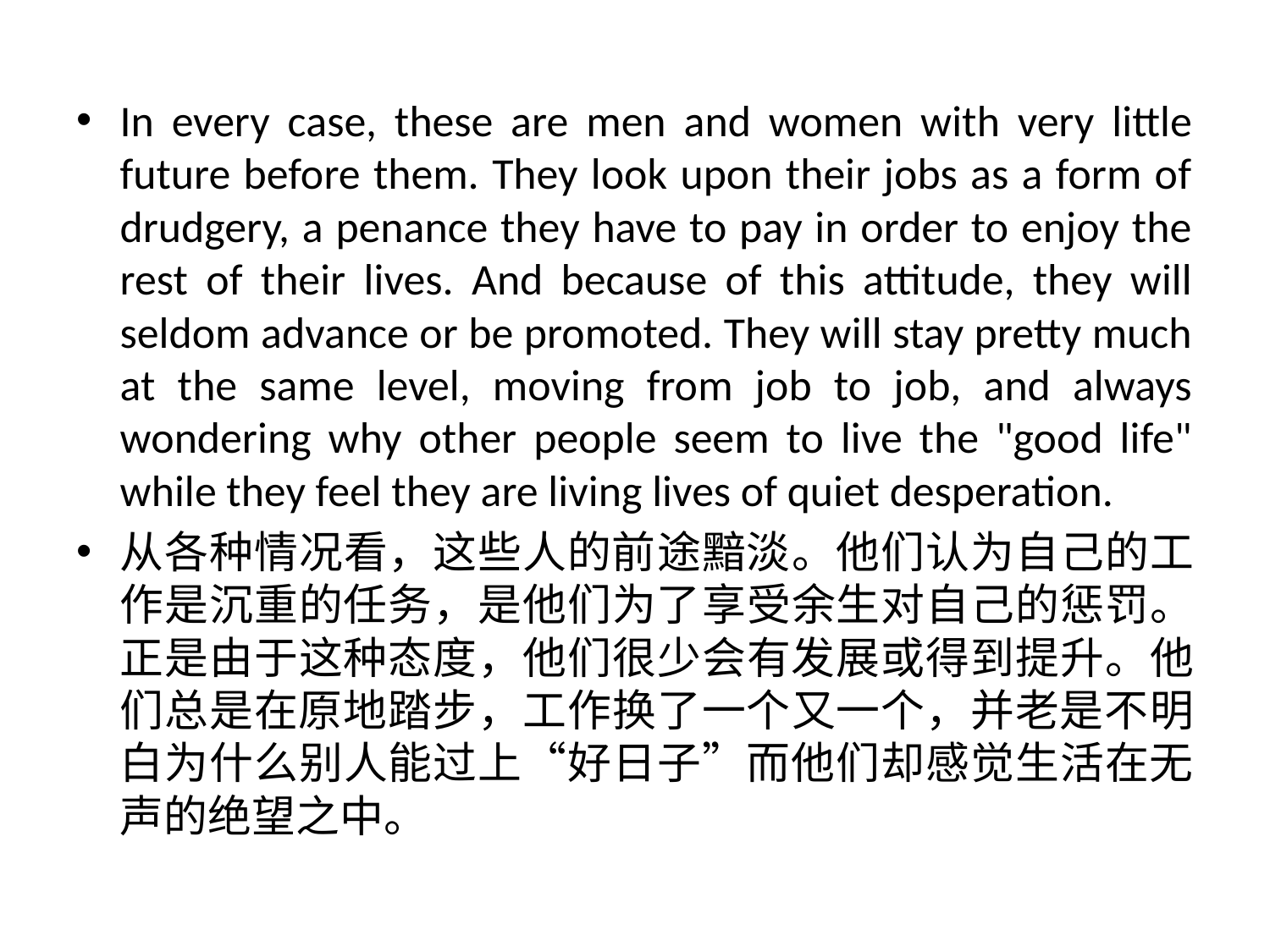

In every case, these are men and women with very little future before them. They look upon their jobs as a form of drudgery, a penance they have to pay in order to enjoy the rest of their lives. And because of this attitude, they will seldom advance or be promoted. They will stay pretty much at the same level, moving from job to job, and always wondering why other people seem to live the "good life" while they feel they are living lives of quiet desperation.
从各种情况看，这些人的前途黯淡。他们认为自己的工作是沉重的任务，是他们为了享受余生对自己的惩罚。正是由于这种态度，他们很少会有发展或得到提升。他们总是在原地踏步，工作换了一个又一个，并老是不明白为什么别人能过上“好日子”而他们却感觉生活在无声的绝望之中。